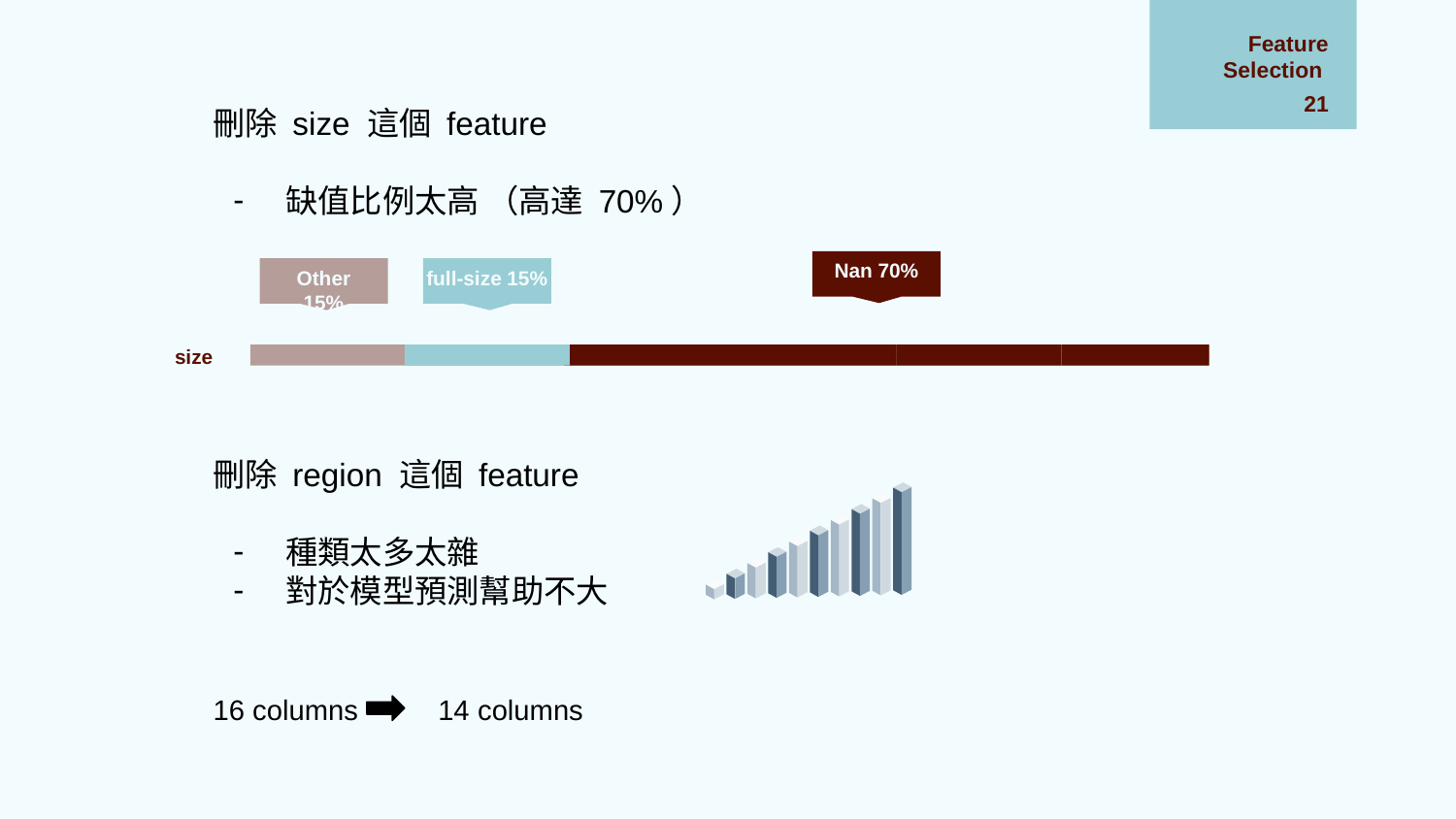

# Feature
Selection
21
刪除 size 這個 feature

缺值比例太高 （高達 70%）
Nan 70%
Other 15%
full-size 15%

size

刪除 region 這個 feature

種類太多太雜
對於模型預測幫助不大

16 columns          14 columns